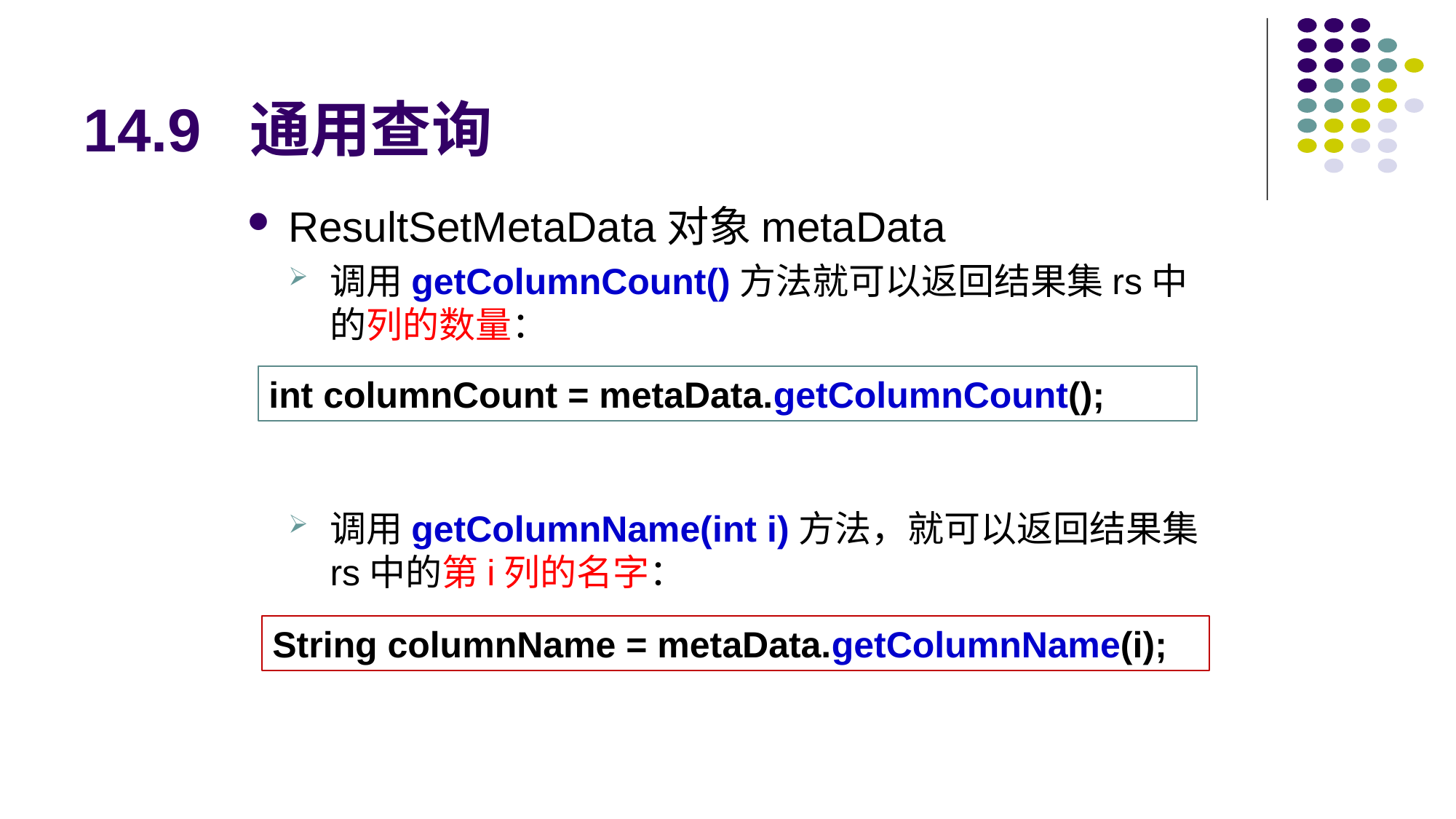

# 14.9  通用查询
ResultSetMetaData对象metaData
调用getColumnCount()方法就可以返回结果集rs中的列的数量：

调用getColumnName(int i)方法，就可以返回结果集rs中的第i列的名字：

int columnCount = metaData.getColumnCount();
String columnName = metaData.getColumnName(i);
64